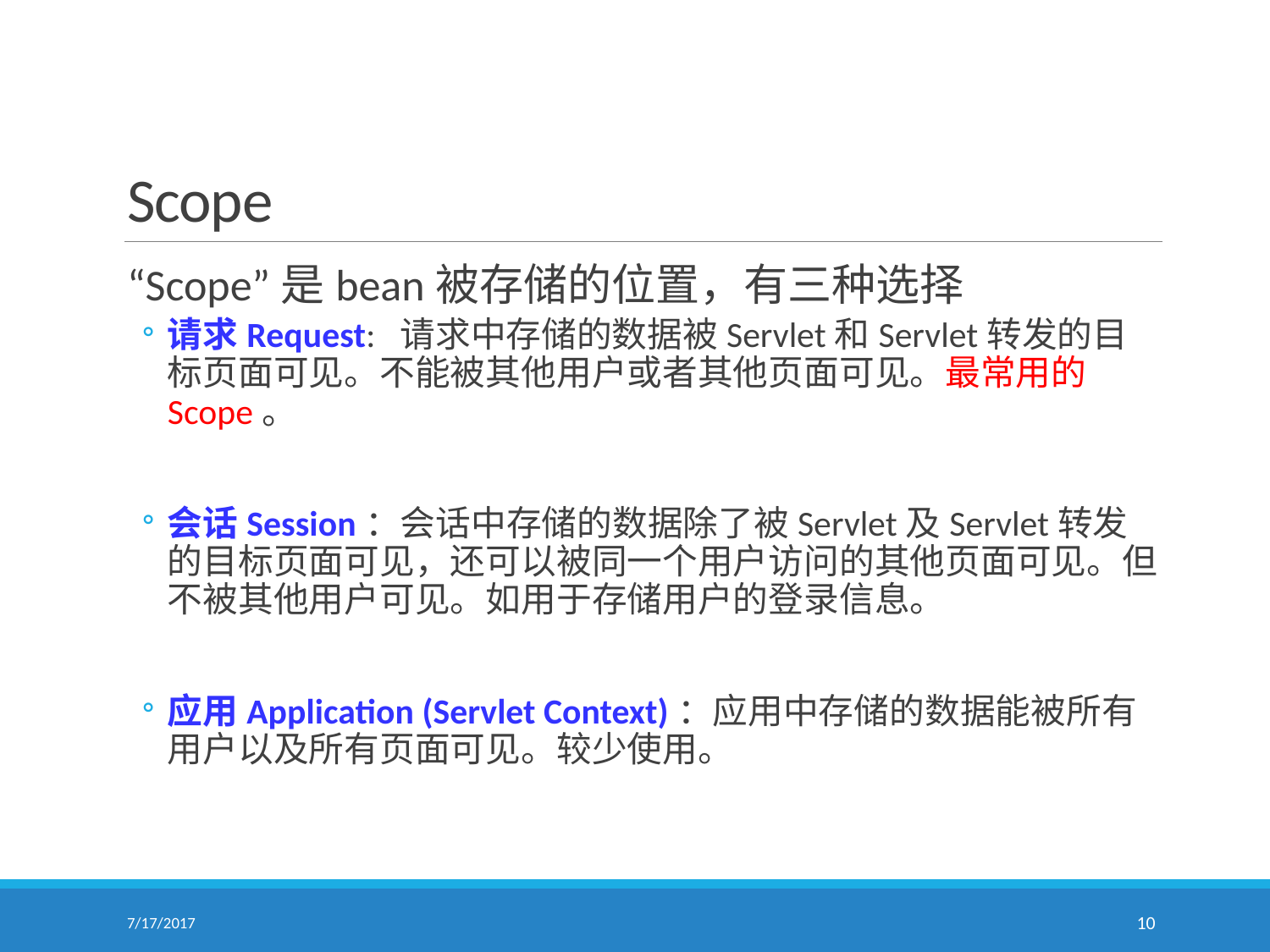

# Scope
“Scope”是bean被存储的位置，有三种选择
请求Request:  请求中存储的数据被Servlet和Servlet转发的目标页面可见。不能被其他用户或者其他页面可见。最常用的Scope。

会话Session：会话中存储的数据除了被Servlet及Servlet转发的目标页面可见，还可以被同一个用户访问的其他页面可见。但不被其他用户可见。如用于存储用户的登录信息。

应用Application (Servlet Context)：应用中存储的数据能被所有用户以及所有页面可见。较少使用。
7/17/2017

10